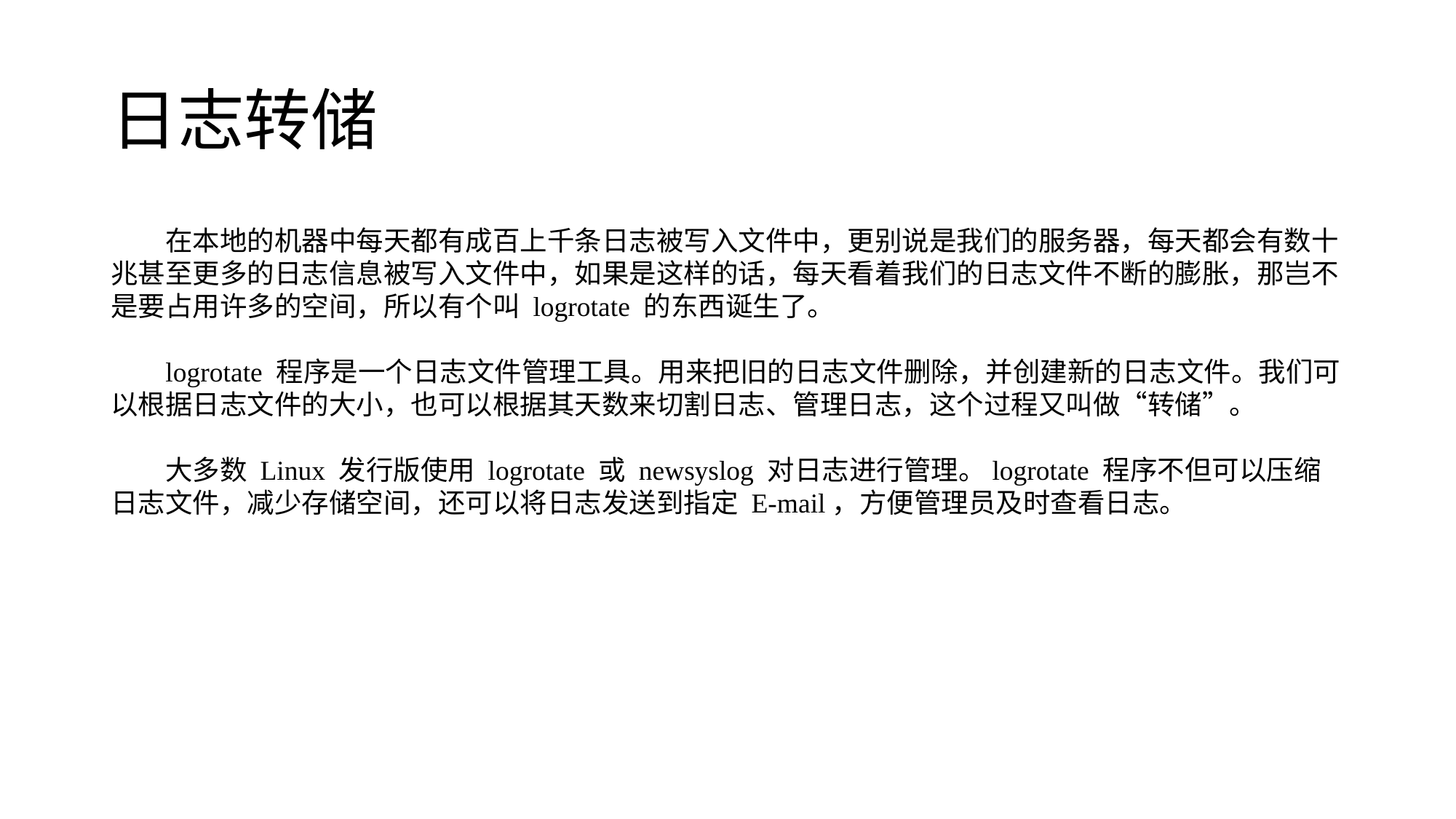

# 日志转储
在本地的机器中每天都有成百上千条日志被写入文件中，更别说是我们的服务器，每天都会有数十兆甚至更多的日志信息被写入文件中，如果是这样的话，每天看着我们的日志文件不断的膨胀，那岂不是要占用许多的空间，所以有个叫 logrotate 的东西诞生了。

logrotate 程序是一个日志文件管理工具。用来把旧的日志文件删除，并创建新的日志文件。我们可以根据日志文件的大小，也可以根据其天数来切割日志、管理日志，这个过程又叫做“转储”。

大多数 Linux 发行版使用 logrotate 或 newsyslog 对日志进行管理。logrotate 程序不但可以压缩日志文件，减少存储空间，还可以将日志发送到指定 E-mail，方便管理员及时查看日志。